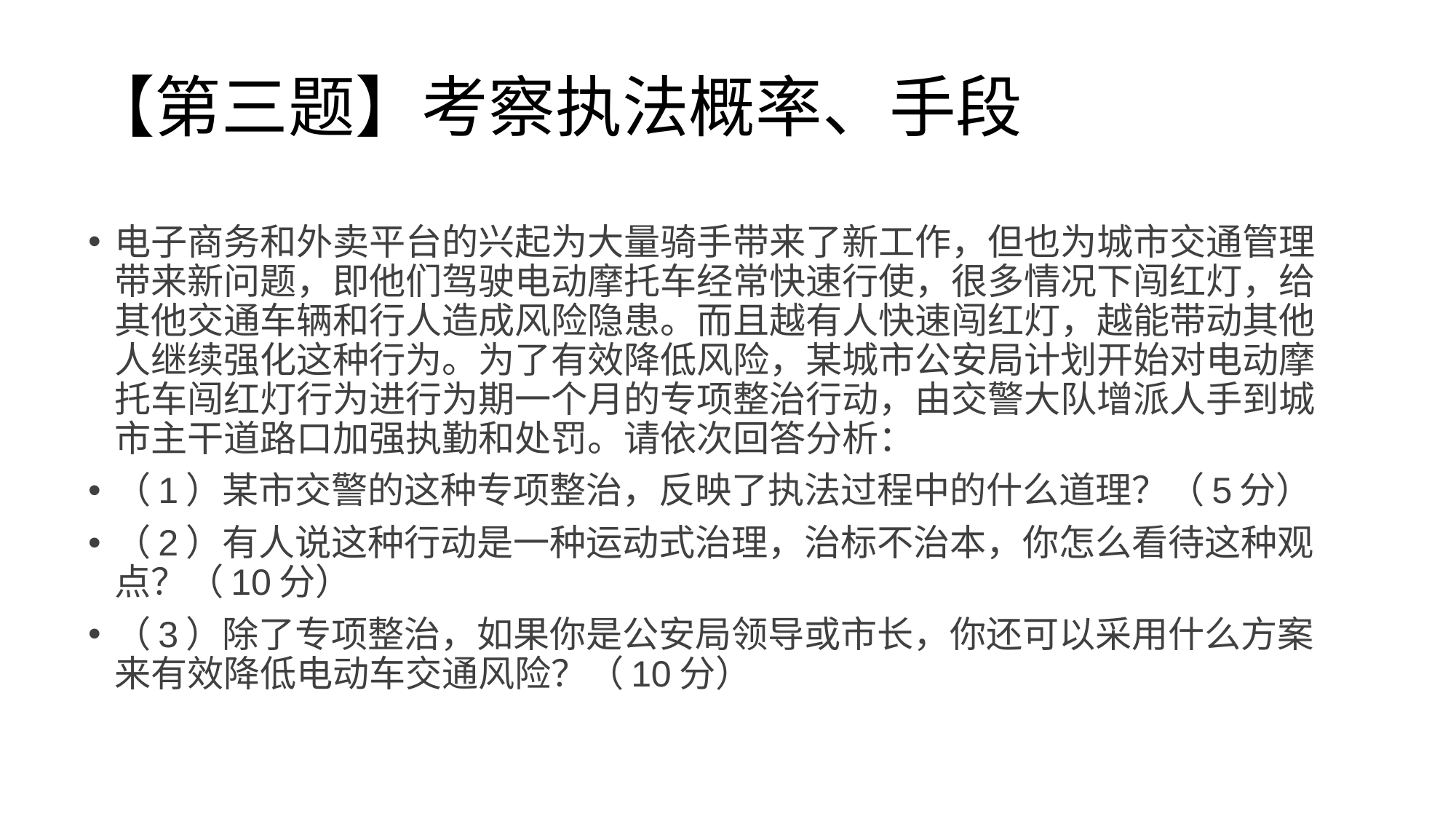

# 【第三题】考察执法概率、手段
电子商务和外卖平台的兴起为大量骑手带来了新工作，但也为城市交通管理带来新问题，即他们驾驶电动摩托车经常快速行使，很多情况下闯红灯，给其他交通车辆和行人造成风险隐患。而且越有人快速闯红灯，越能带动其他人继续强化这种行为。为了有效降低风险，某城市公安局计划开始对电动摩托车闯红灯行为进行为期一个月的专项整治行动，由交警大队增派人手到城市主干道路口加强执勤和处罚。请依次回答分析：
（1）某市交警的这种专项整治，反映了执法过程中的什么道理？（5分）
（2）有人说这种行动是一种运动式治理，治标不治本，你怎么看待这种观点？（10分）
（3）除了专项整治，如果你是公安局领导或市长，你还可以采用什么方案来有效降低电动车交通风险？（10分）